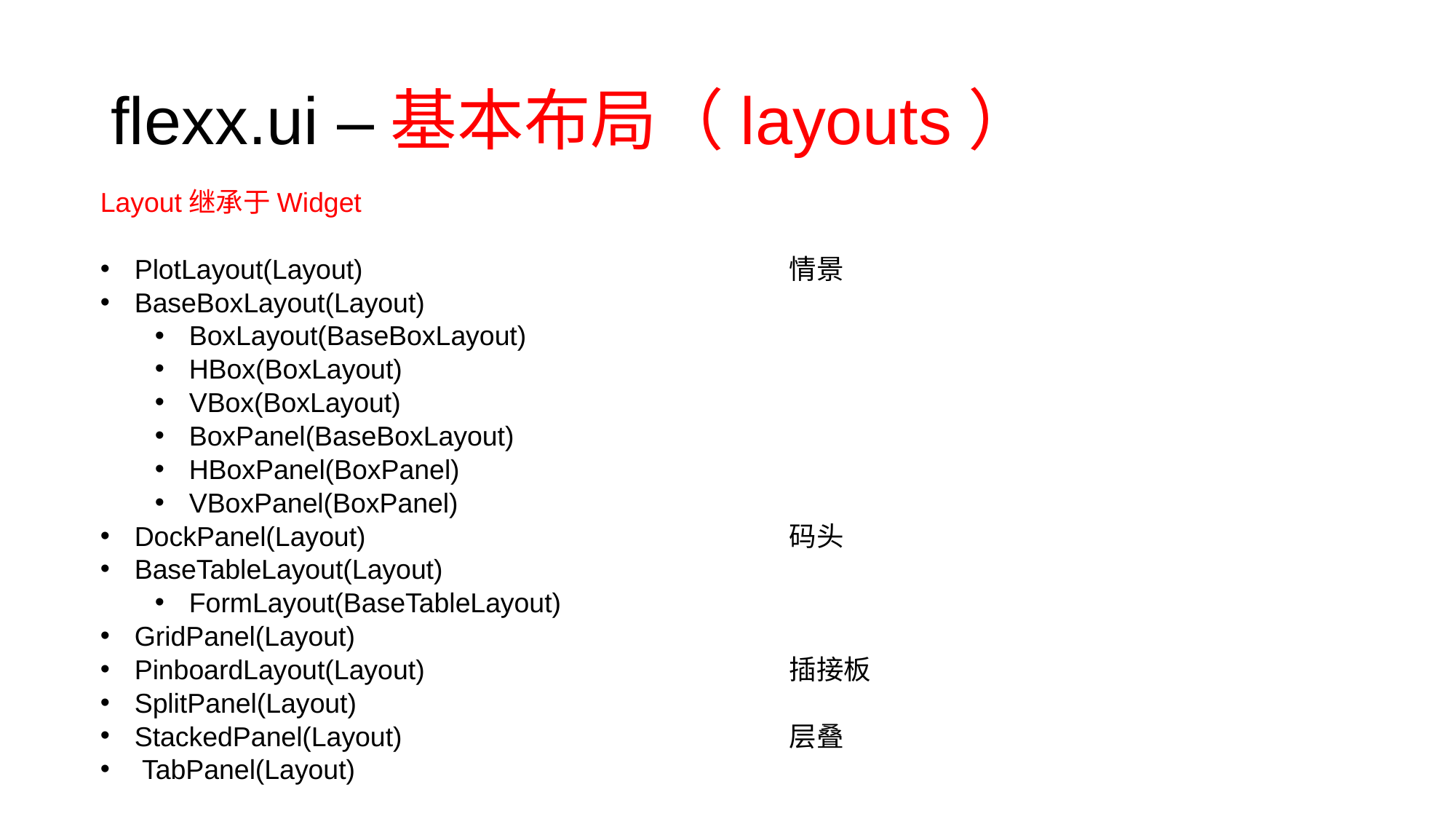

# flexx.ui –基本布局（layouts）
Layout继承于Widget

PlotLayout(Layout)				情景
BaseBoxLayout(Layout)
BoxLayout(BaseBoxLayout)
HBox(BoxLayout)
VBox(BoxLayout)
BoxPanel(BaseBoxLayout)
HBoxPanel(BoxPanel)
VBoxPanel(BoxPanel)
DockPanel(Layout)				码头
BaseTableLayout(Layout)
FormLayout(BaseTableLayout)
GridPanel(Layout)
PinboardLayout(Layout)				插接板
SplitPanel(Layout)
StackedPanel(Layout)				层叠
 TabPanel(Layout)